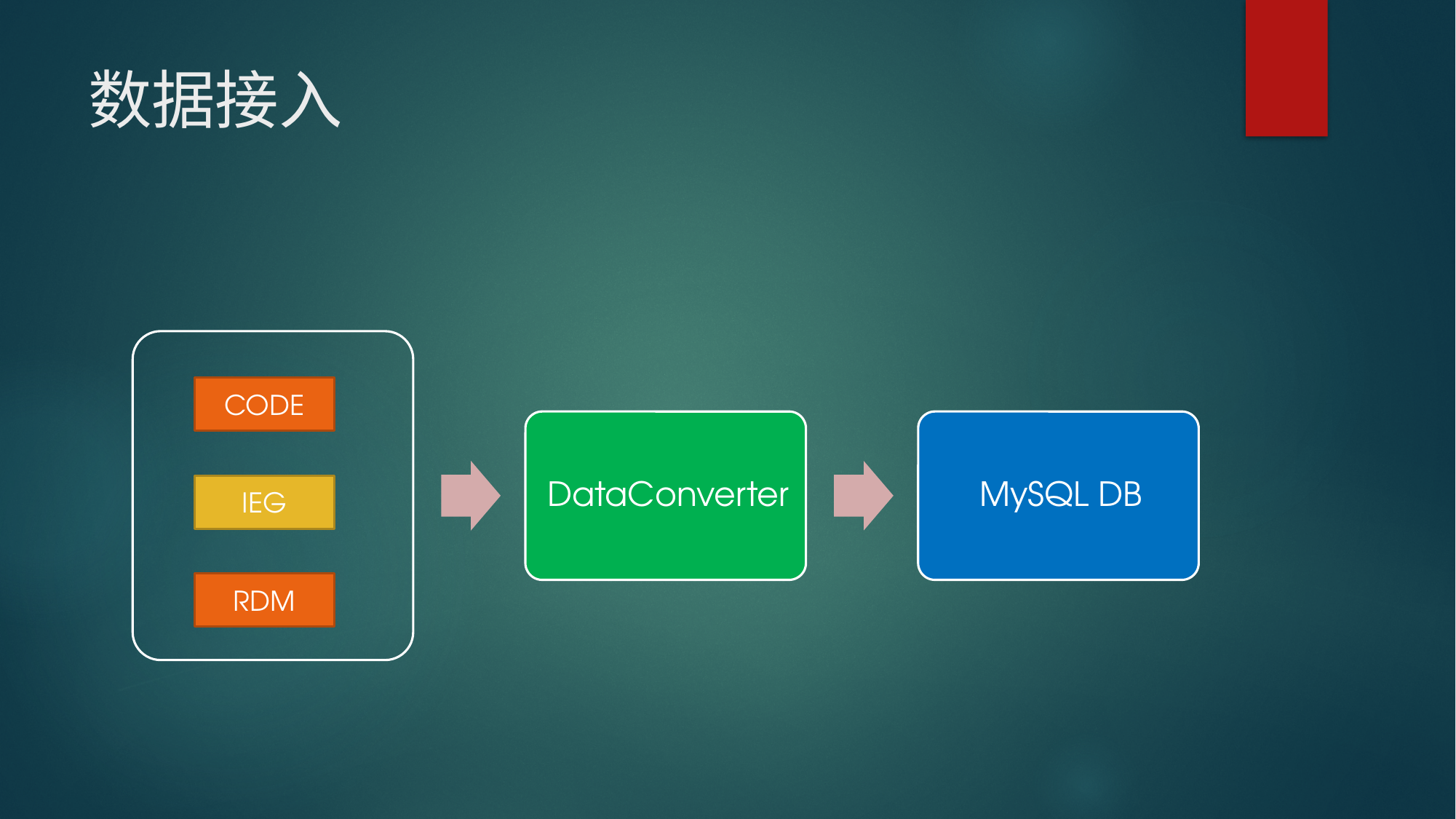

# 数据接入

DataConverter

MySQL DB
CODE
IEG
RDM